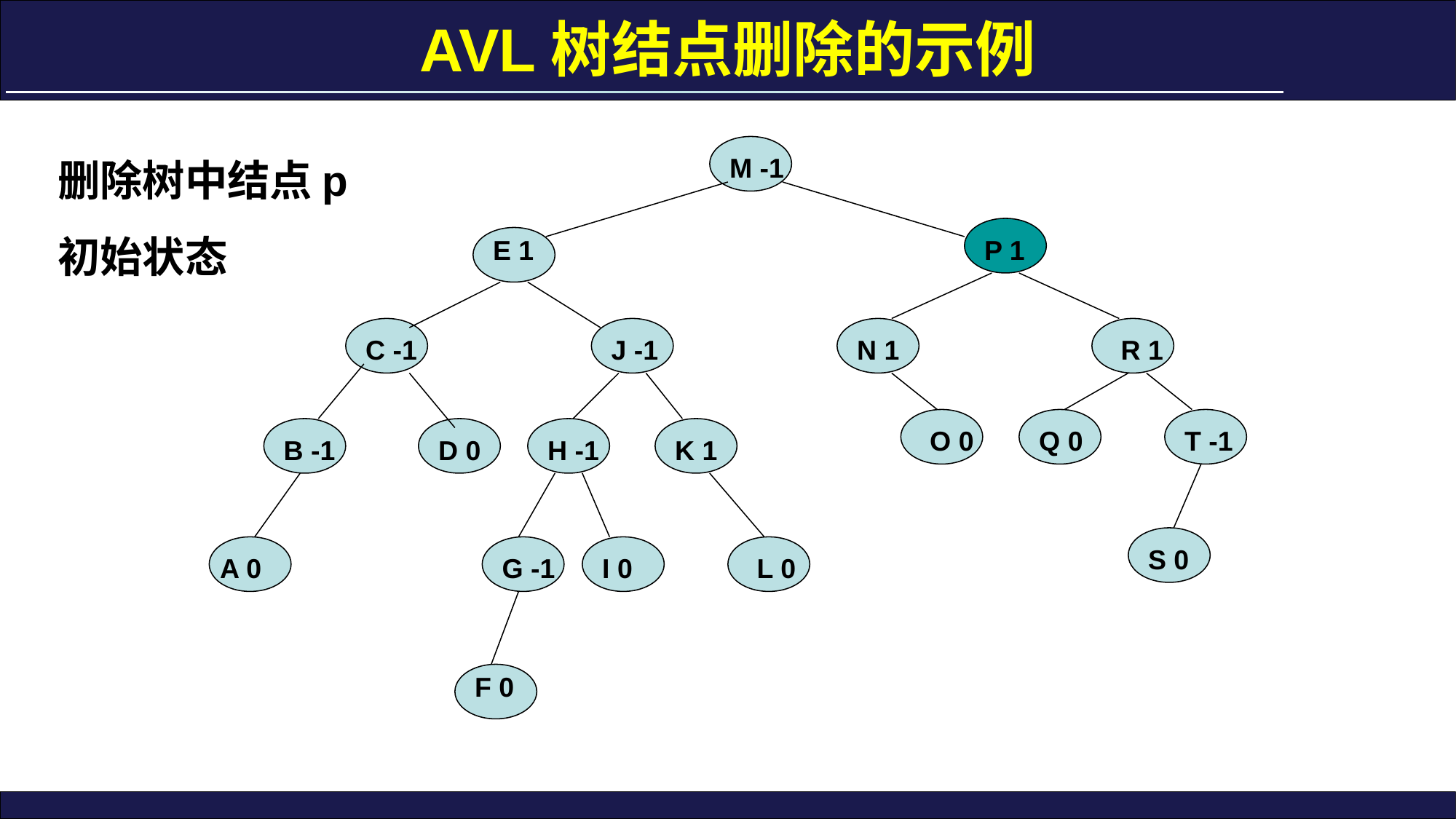

# AVL树结点删除的示例
删除树中结点p
初始状态

M -1

E 1
P 1

C -1
J -1
N 1
R 1

O 0
Q 0
T -1
B -1
D 0
H -1
K 1

S 0
A 0
G -1
I 0
L 0

F 0